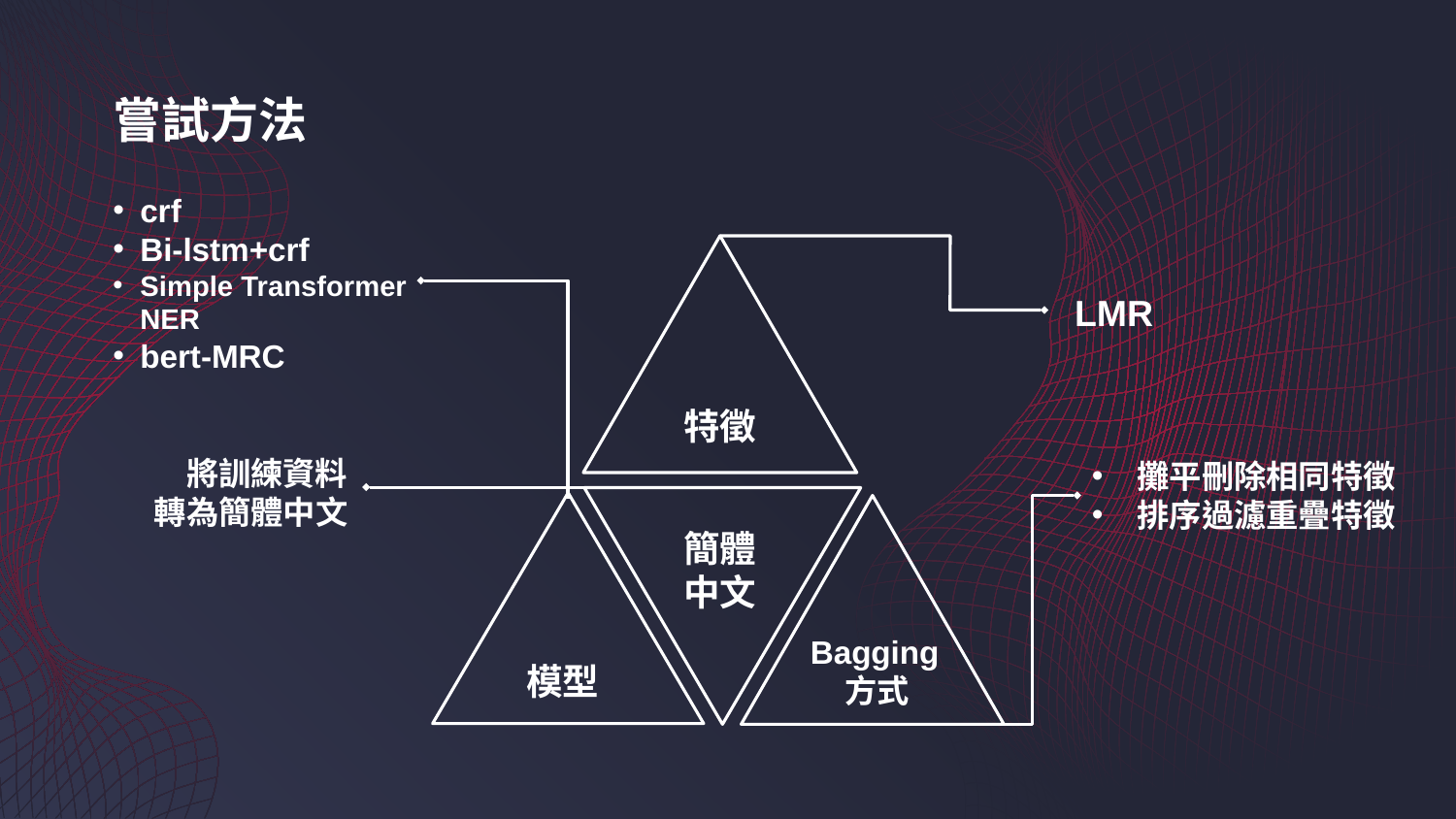

嘗試方法
crf
Bi-lstm+crf
Simple Transformer NER
bert-MRC

特徵

模型
LMR
攤平刪除相同特徵
排序過濾重疊特徵
將訓練資料
轉為簡體中文

簡體中文

Bagging方式